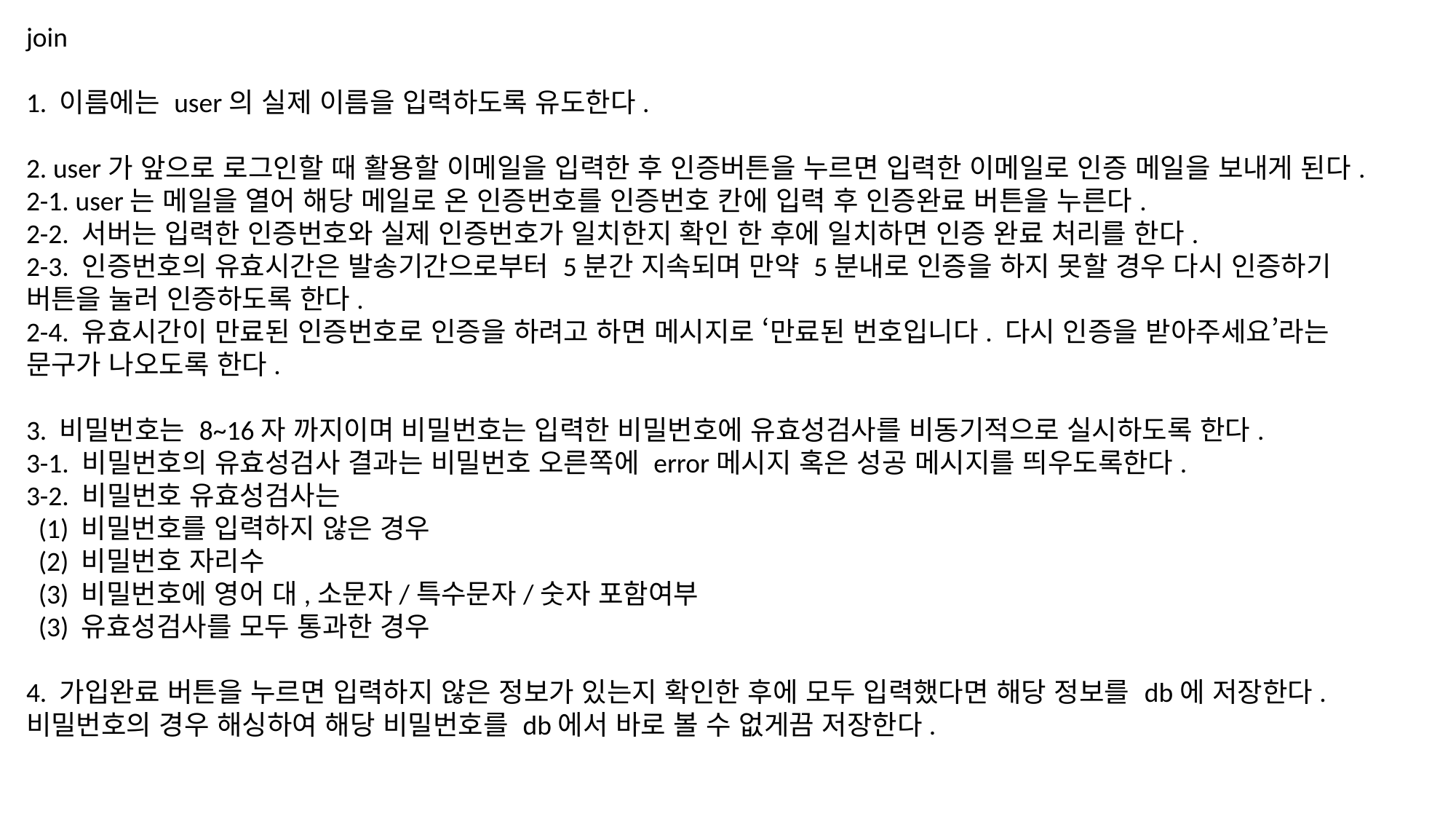

join

1. 이름에는 user의 실제 이름을 입력하도록 유도한다.

2. user가 앞으로 로그인할 때 활용할 이메일을 입력한 후 인증버튼을 누르면 입력한 이메일로 인증 메일을 보내게 된다.
2-1. user는 메일을 열어 해당 메일로 온 인증번호를 인증번호 칸에 입력 후 인증완료 버튼을 누른다.
2-2. 서버는 입력한 인증번호와 실제 인증번호가 일치한지 확인 한 후에 일치하면 인증 완료 처리를 한다.
2-3. 인증번호의 유효시간은 발송기간으로부터 5분간 지속되며 만약 5분내로 인증을 하지 못할 경우 다시 인증하기 버튼을 눌러 인증하도록 한다.
2-4. 유효시간이 만료된 인증번호로 인증을 하려고 하면 메시지로 ‘만료된 번호입니다. 다시 인증을 받아주세요’라는 문구가 나오도록 한다.

3. 비밀번호는 8~16자 까지이며 비밀번호는 입력한 비밀번호에 유효성검사를 비동기적으로 실시하도록 한다.
3-1. 비밀번호의 유효성검사 결과는 비밀번호 오른쪽에 error메시지 혹은 성공 메시지를 띄우도록한다.
3-2. 비밀번호 유효성검사는
  (1) 비밀번호를 입력하지 않은 경우
  (2) 비밀번호 자리수
  (3) 비밀번호에 영어 대,소문자/특수문자/숫자 포함여부
  (3) 유효성검사를 모두 통과한 경우

4. 가입완료 버튼을 누르면 입력하지 않은 정보가 있는지 확인한 후에 모두 입력했다면 해당 정보를 db에 저장한다. 비밀번호의 경우 해싱하여 해당 비밀번호를 db에서 바로 볼 수 없게끔 저장한다.